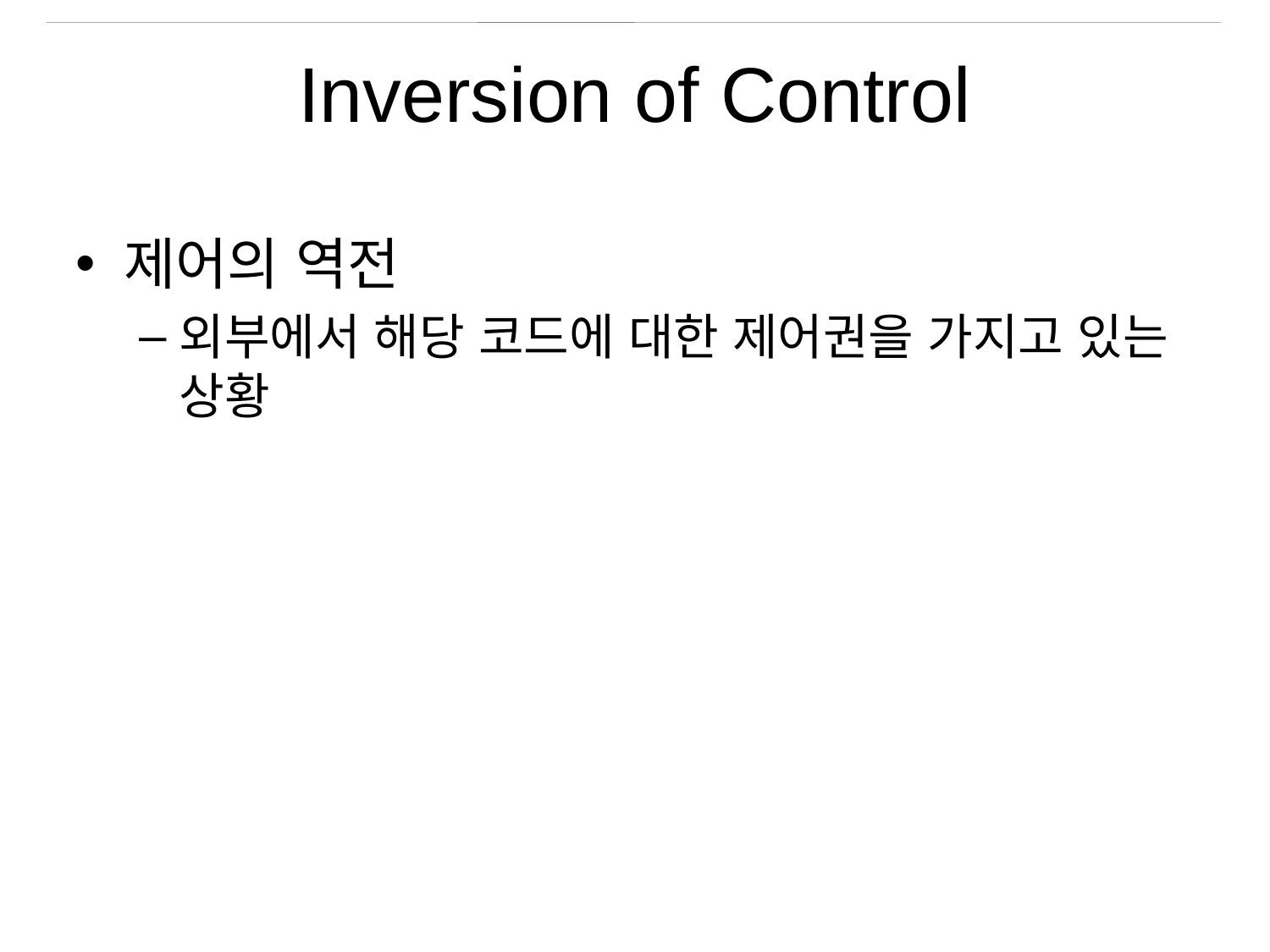

# Inversion of Control
제어의 역전
외부에서 해당 코드에 대한 제어권을 가지고 있는 상황